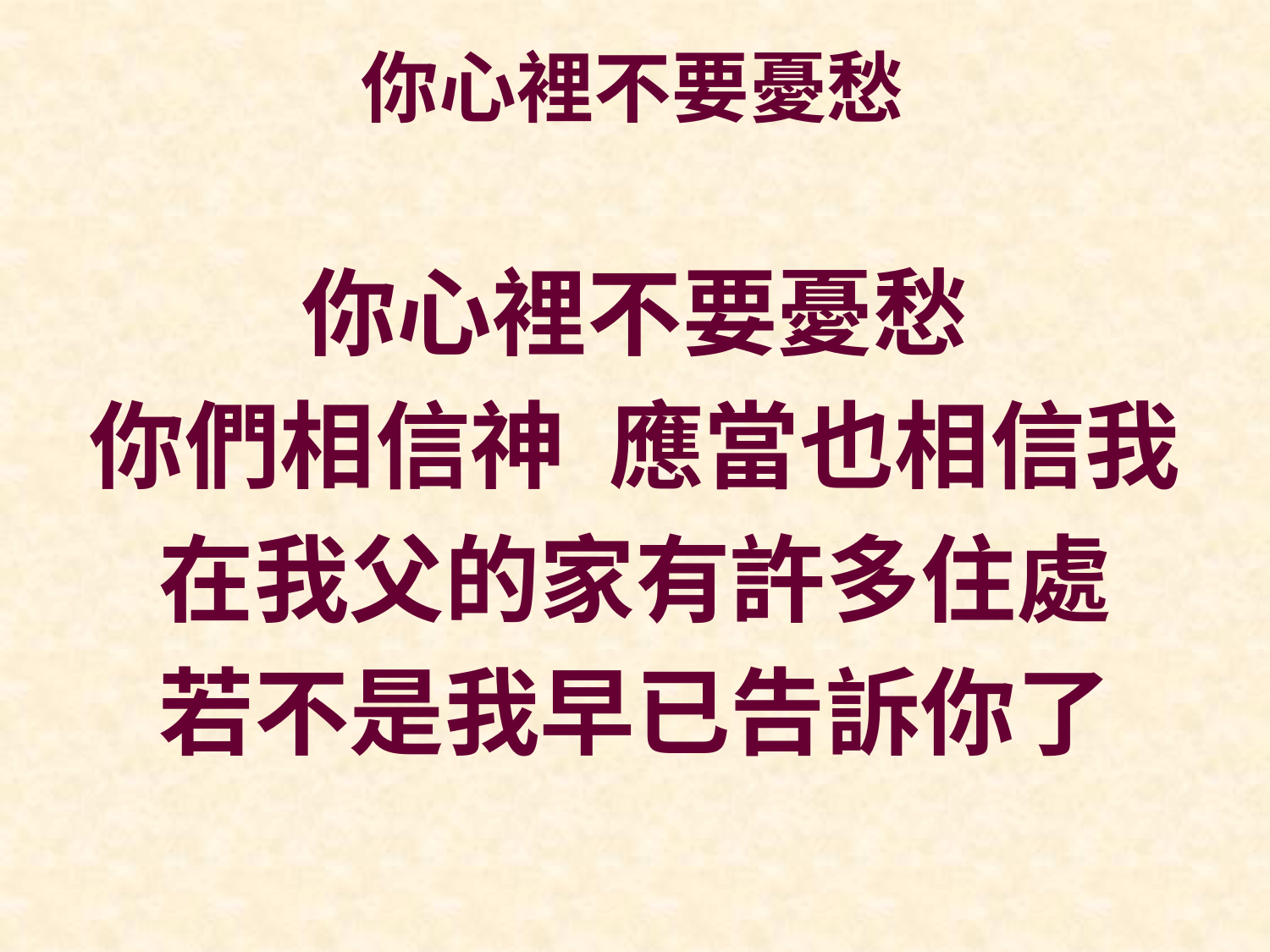

# 你心裡不要憂愁
你心裡不要憂愁
你們相信神  應當也相信我
在我父的家有許多住處
若不是我早已告訴你了